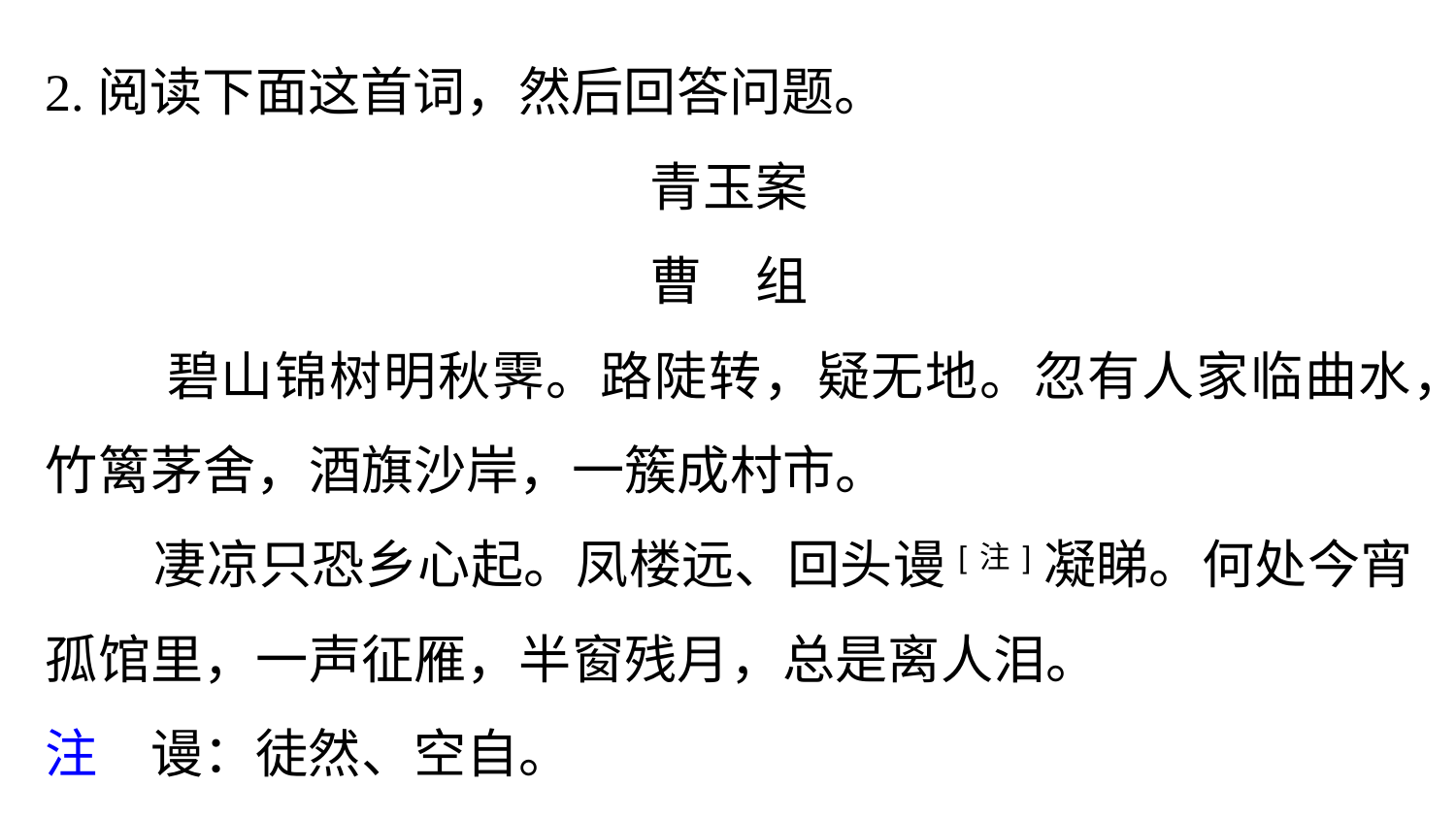

2.阅读下面这首词，然后回答问题。
青玉案
曹　组
        碧山锦树明秋霁。路陡转，疑无地。忽有人家临曲水，竹篱茅舍，酒旗沙岸，一簇成村市。
        凄凉只恐乡心起。凤楼远、回头谩[注]凝睇。何处今宵孤馆里，一声征雁，半窗残月，总是离人泪。
注　谩：徒然、空自。